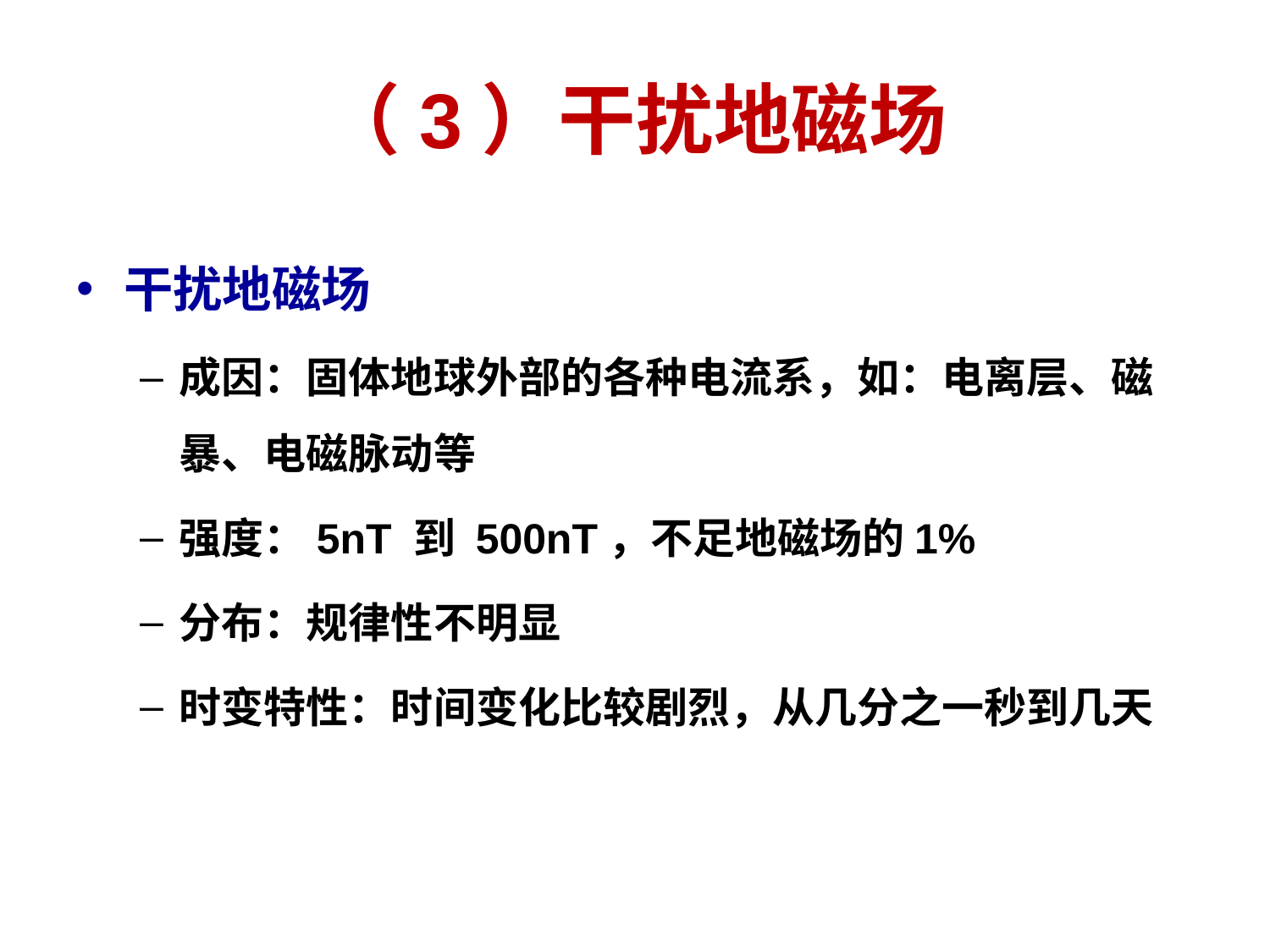

# （3）干扰地磁场
干扰地磁场
成因：固体地球外部的各种电流系，如：电离层、磁暴、电磁脉动等
强度：5nT 到 500nT，不足地磁场的1%
分布：规律性不明显
时变特性：时间变化比较剧烈，从几分之一秒到几天